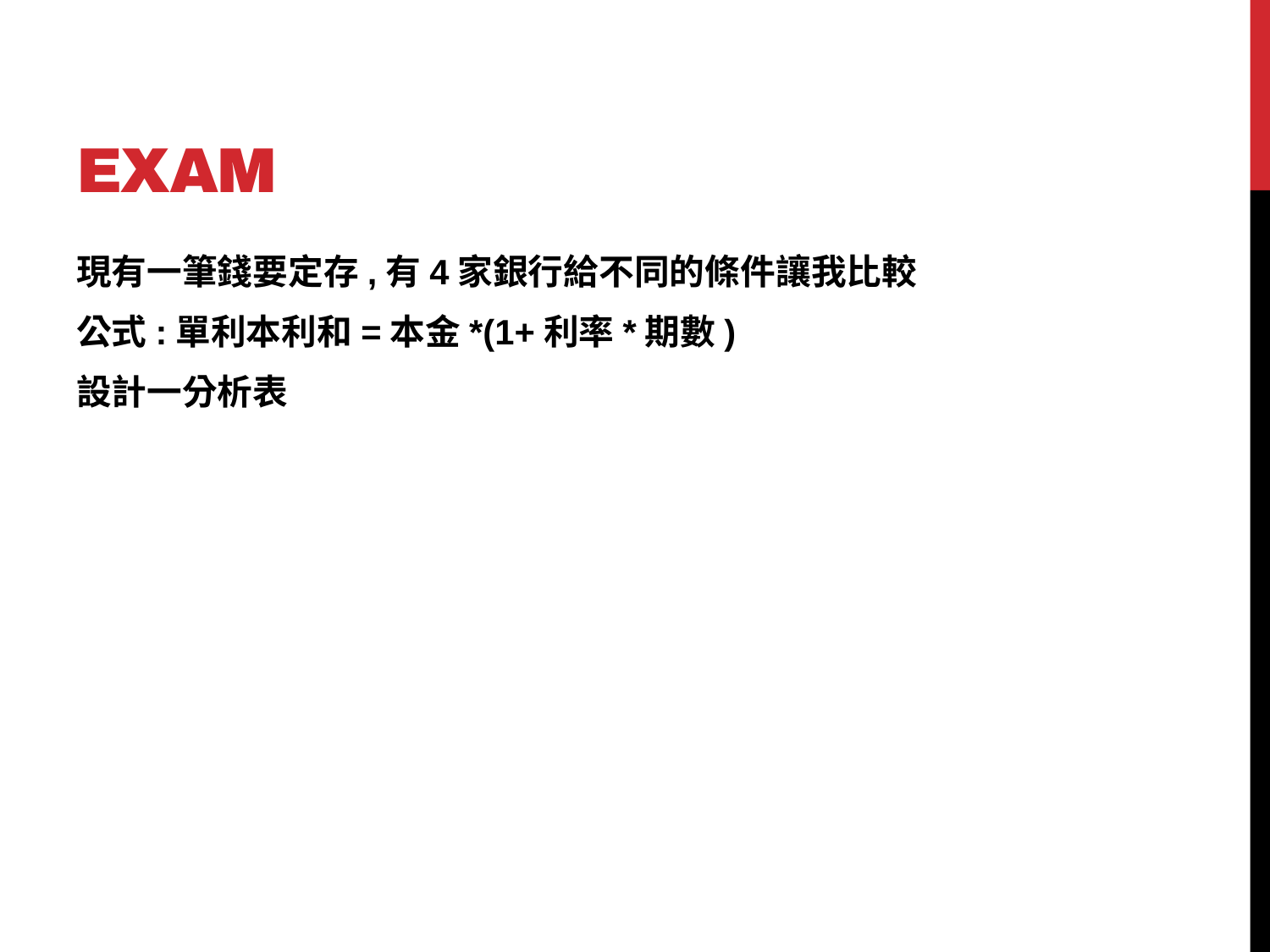

# exam
現有一筆錢要定存,有4家銀行給不同的條件讓我比較
公式:單利本利和=本金*(1+利率*期數)
設計一分析表